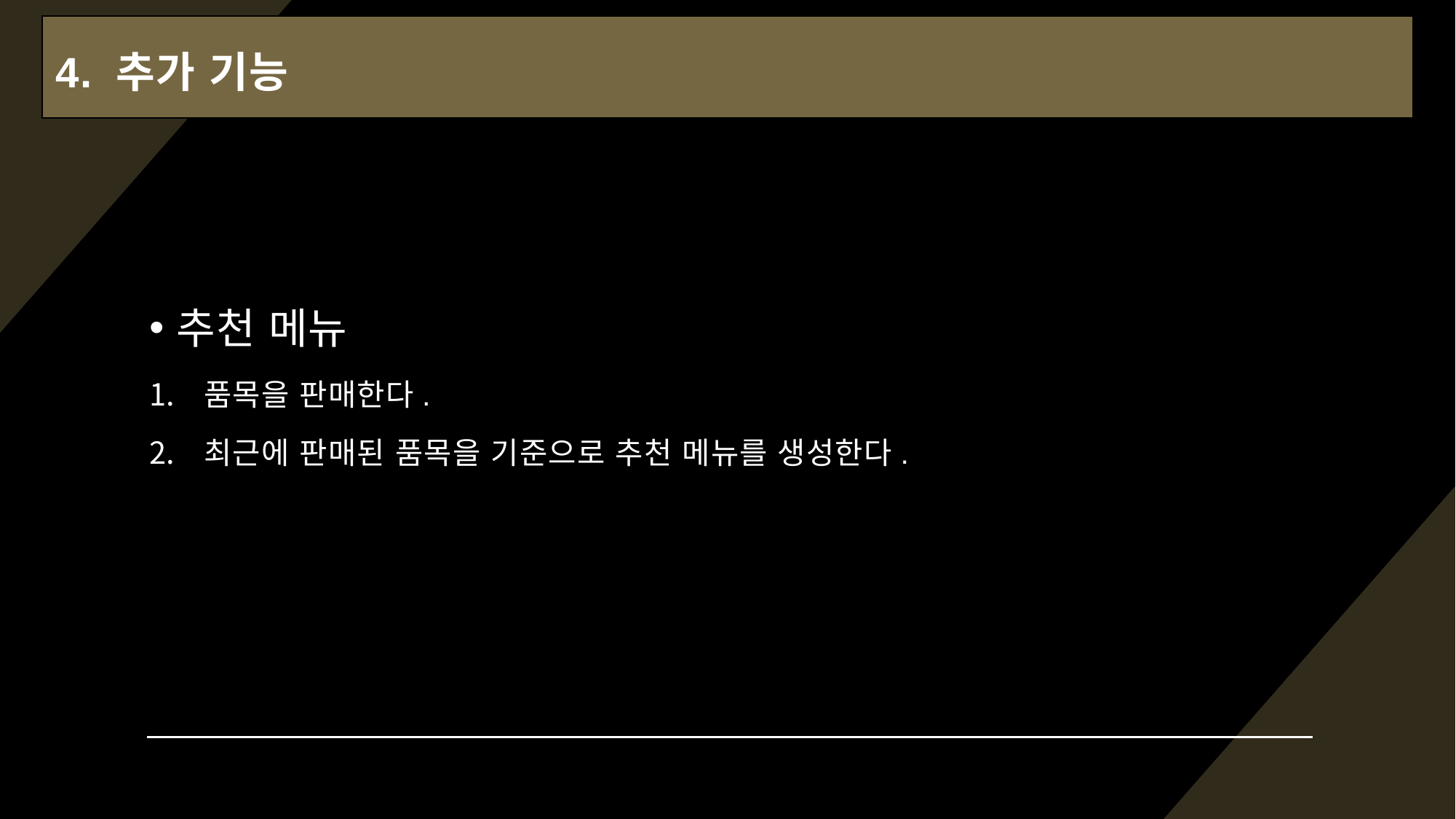

# 4. 추가 기능

추천 메뉴
품목을 판매한다.
최근에 판매된 품목을 기준으로 추천 메뉴를 생성한다.